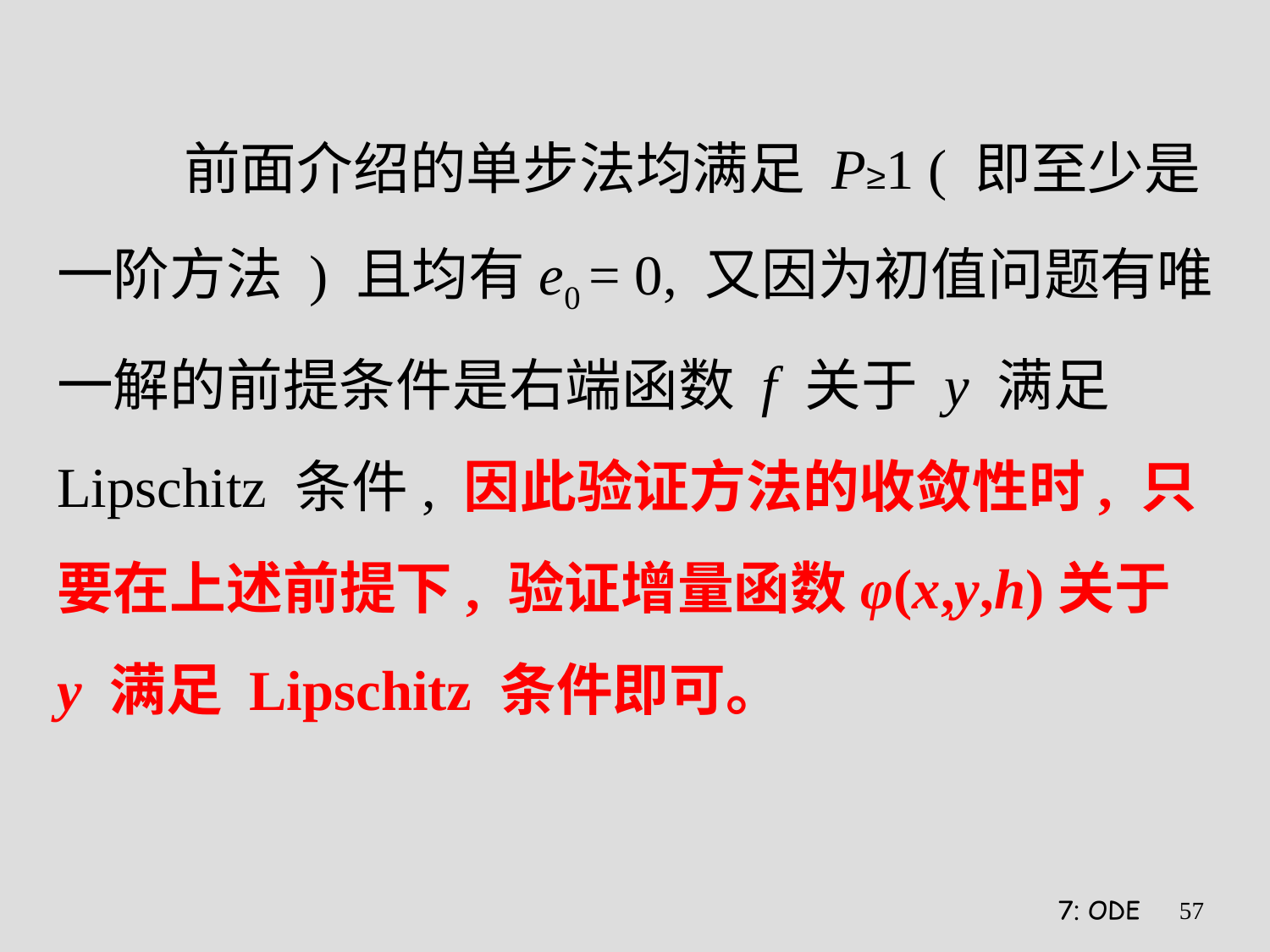

前面介绍的单步法均满足 P≥1 ( 即至少是一阶方法 ) 且均有e0 = 0, 又因为初值问题有唯一解的前提条件是右端函数 f 关于 y 满足 Lipschitz 条件, 因此验证方法的收敛性时, 只要在上述前提下, 验证增量函数φ(x,y,h)关于 y 满足 Lipschitz 条件即可。
7: ODE
57